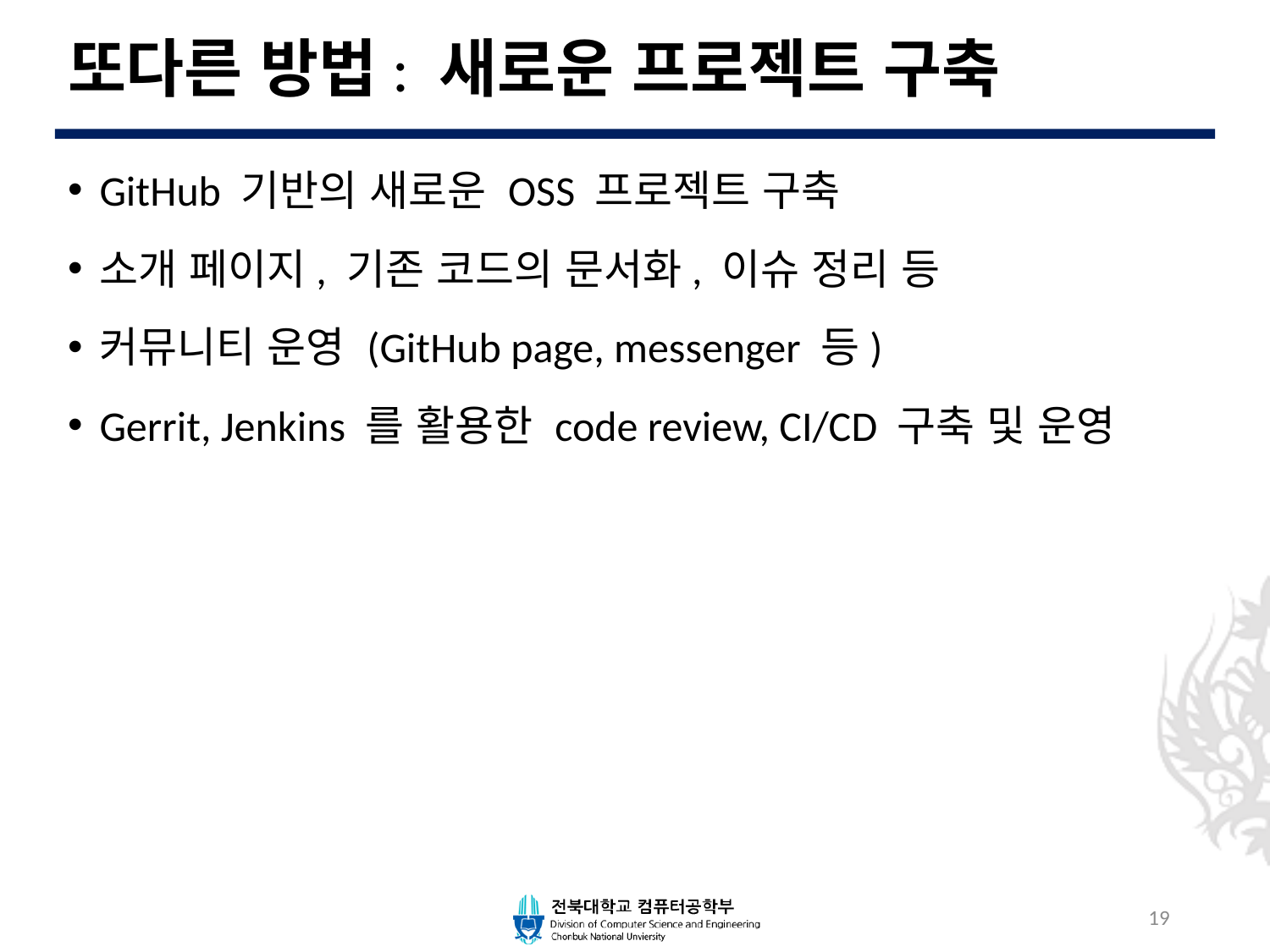

# 또다른 방법: 새로운 프로젝트 구축
GitHub 기반의 새로운 OSS 프로젝트 구축
소개 페이지, 기존 코드의 문서화, 이슈 정리 등
커뮤니티 운영 (GitHub page, messenger 등)
Gerrit, Jenkins 를 활용한 code review, CI/CD 구축 및 운영

19